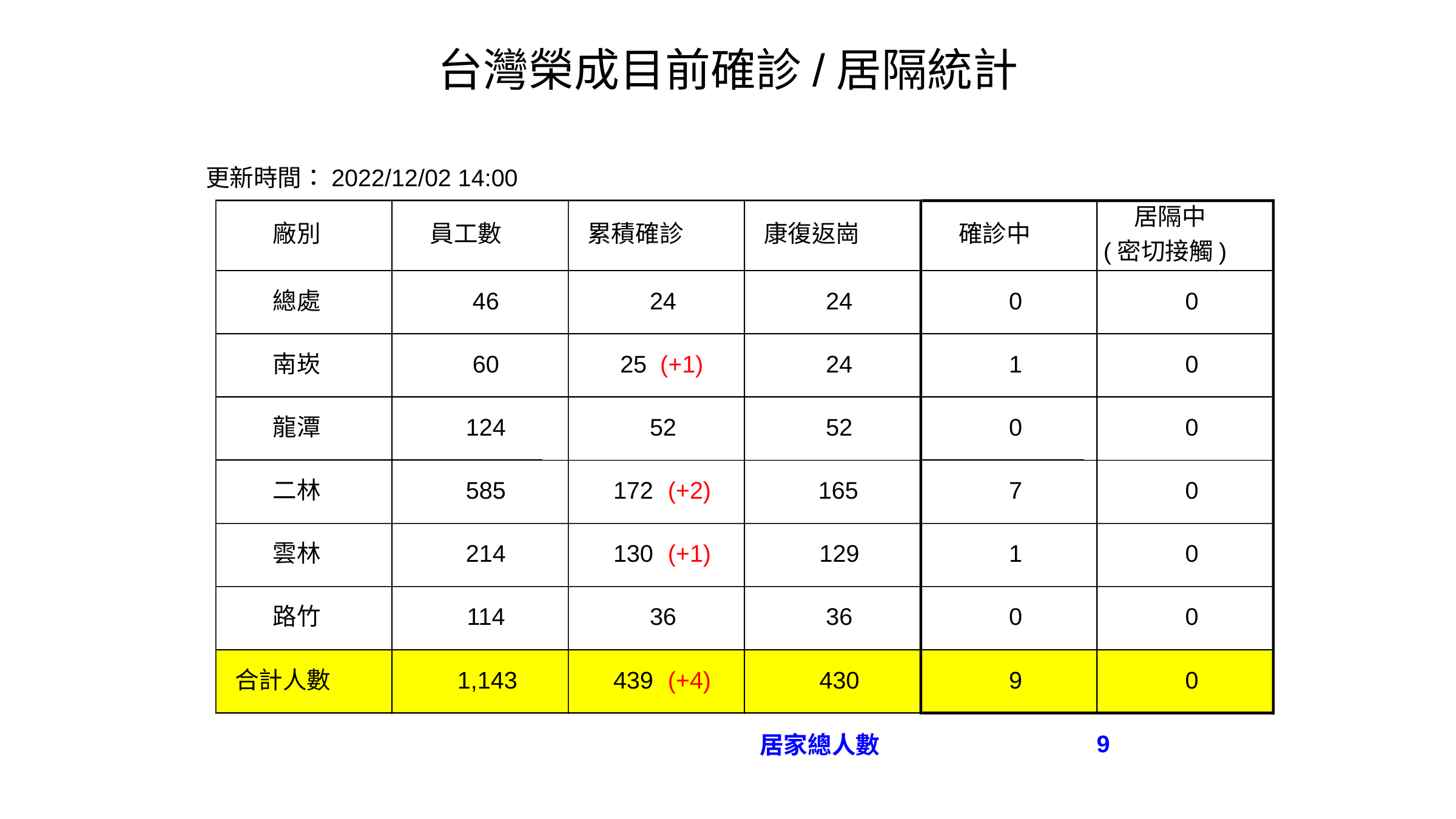

台灣榮成目前確診/居隔統計

更新時間：2022/12/02 14:00

居隔中

廠別
員工數
累積確診
康復返崗
確診中
(密切接觸)

總處
46
24
24
0
0

南崁
60
25
(+1)
24
1
0

龍潭
124
52
52
0
0

二林
585
172
(+2)
165
7
0

雲林
214
130
(+1)
129
1
0

路竹
114
36
36
0
0

合計人數
1,143
439
(+4)
430
9
0

9
居家總人數